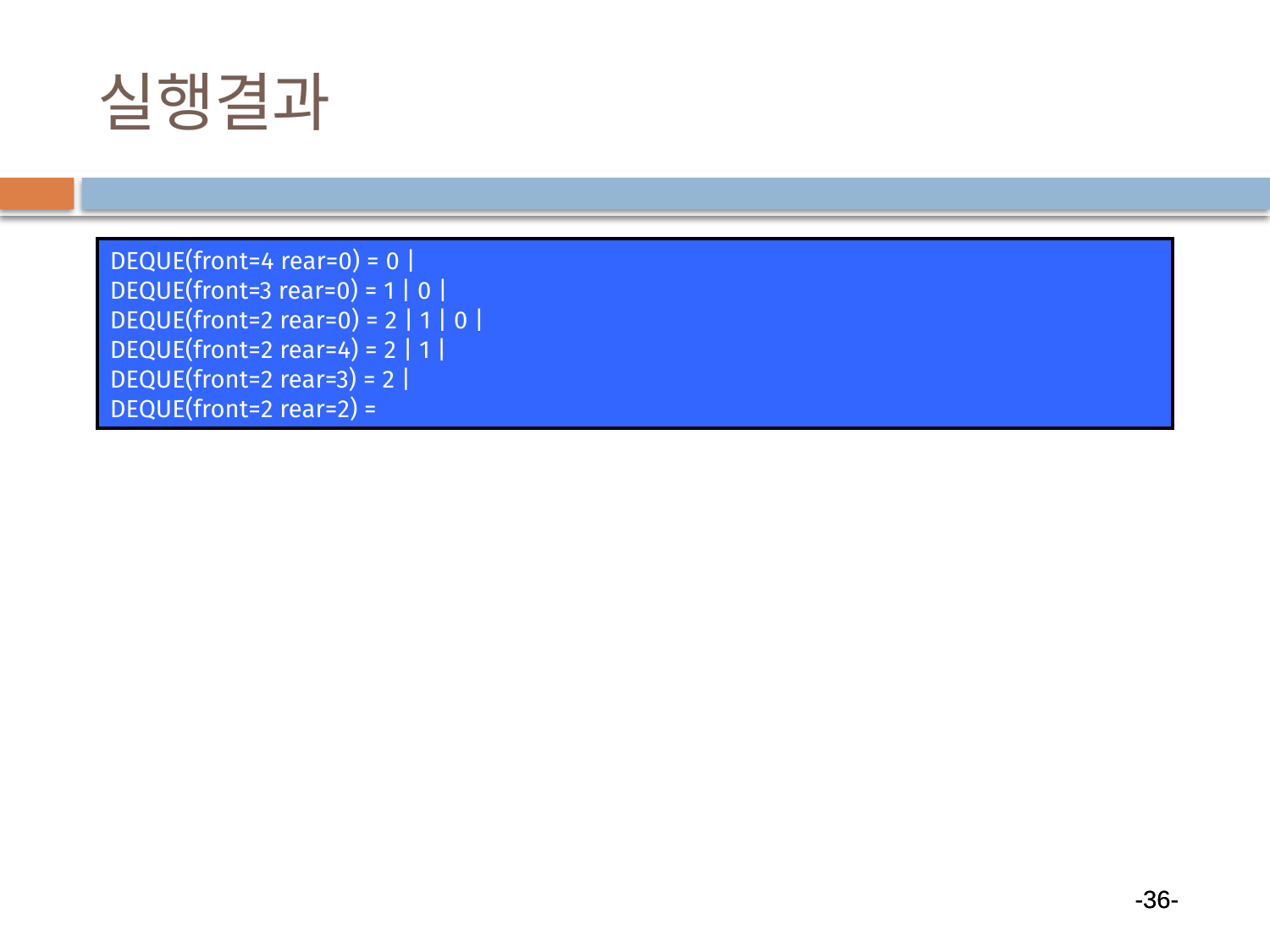

# 실행결과

DEQUE(front=4 rear=0) = 0 |
DEQUE(front=3 rear=0) = 1 | 0 |
DEQUE(front=2 rear=0) = 2 | 1 | 0 |
DEQUE(front=2 rear=4) = 2 | 1 |
DEQUE(front=2 rear=3) = 2 |
DEQUE(front=2 rear=2) =